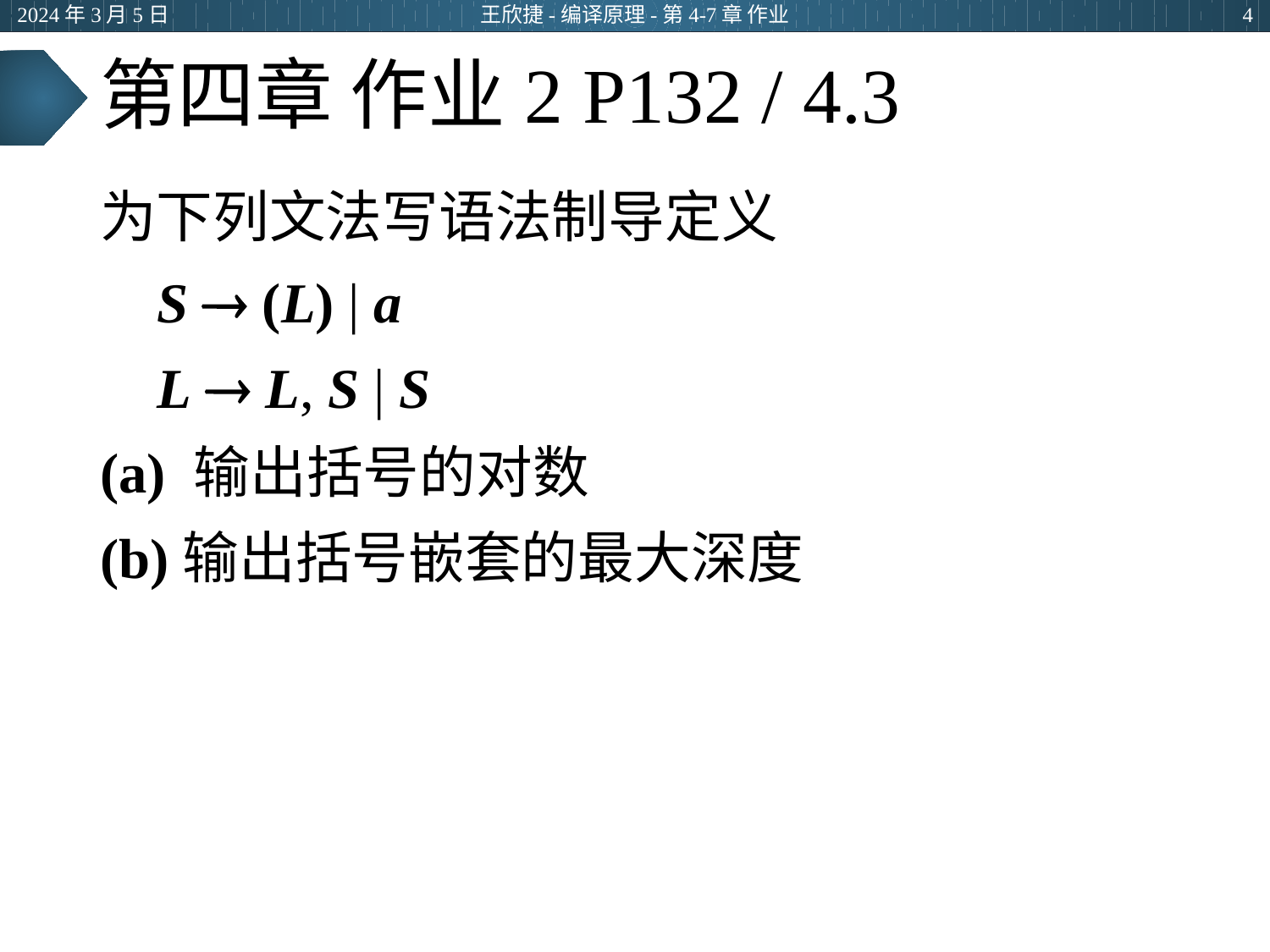

2024年3月5日
王欣捷-编译原理-第4-7章 作业
4
# 第四章 作业2 P132 / 4.3
为下列文法写语法制导定义
    S → (L) | a
    L → L, S | S
(a) 输出括号的对数
(b)输出括号嵌套的最大深度